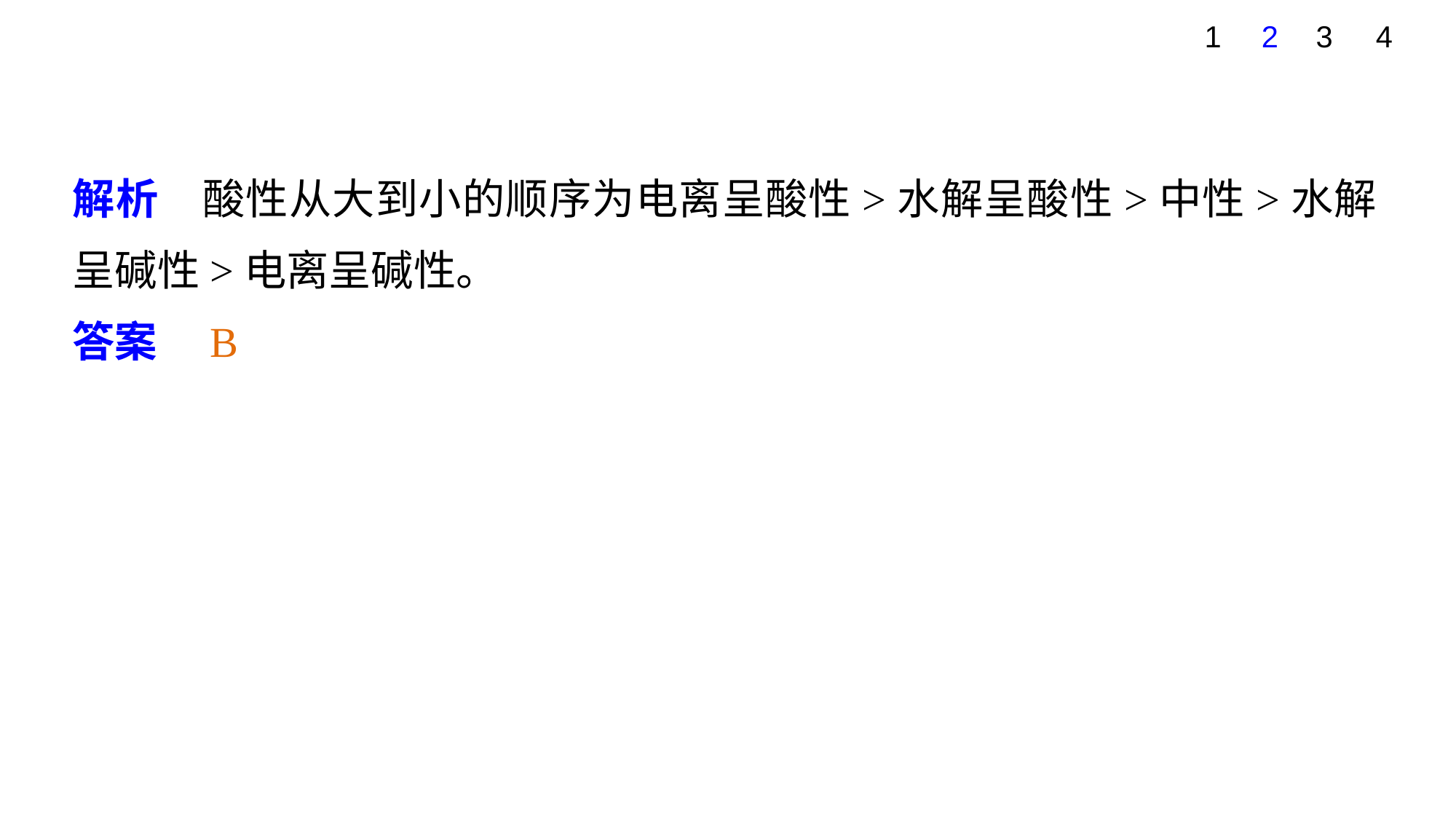

1
2
3
4
解析　酸性从大到小的顺序为电离呈酸性>水解呈酸性>中性>水解呈碱性>电离呈碱性。
答案　B